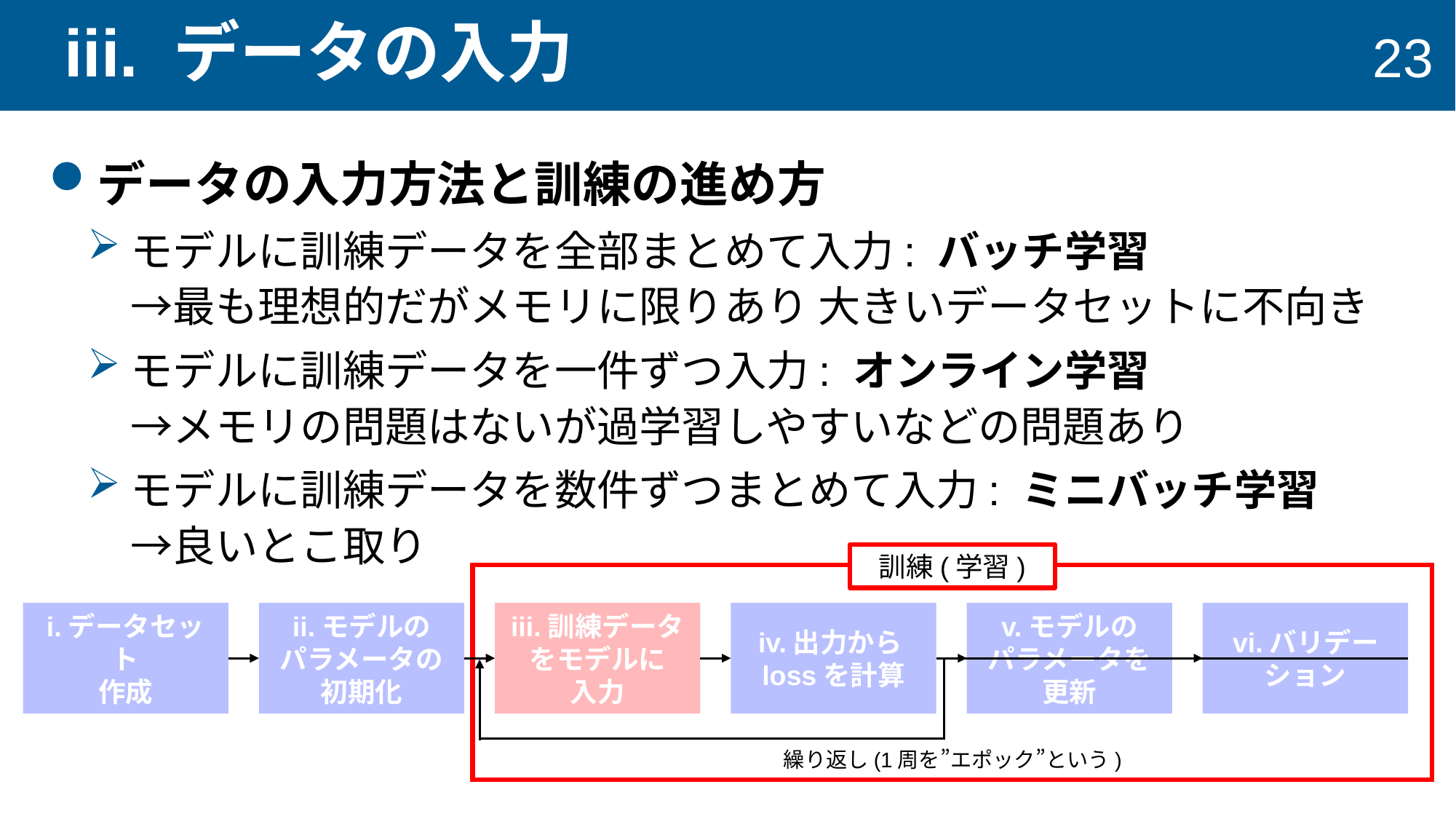

# iii. データの入力
23
データの入力方法と訓練の進め方
モデルに訓練データを全部まとめて入力: バッチ学習
→最も理想的だがメモリに限りあり 大きいデータセットに不向き
モデルに訓練データを一件ずつ入力: オンライン学習
→メモリの問題はないが過学習しやすいなどの問題あり
モデルに訓練データを数件ずつまとめて入力: ミニバッチ学習
→良いとこ取り

訓練(学習)

vi.バリデーション
iv.出力からlossを計算
v.モデルの
パラメータを更新
i.データセット
作成
ii.モデルの
パラメータの
初期化
iii.訓練データ
をモデルに
入力
繰り返し(1周を”エポック”という)